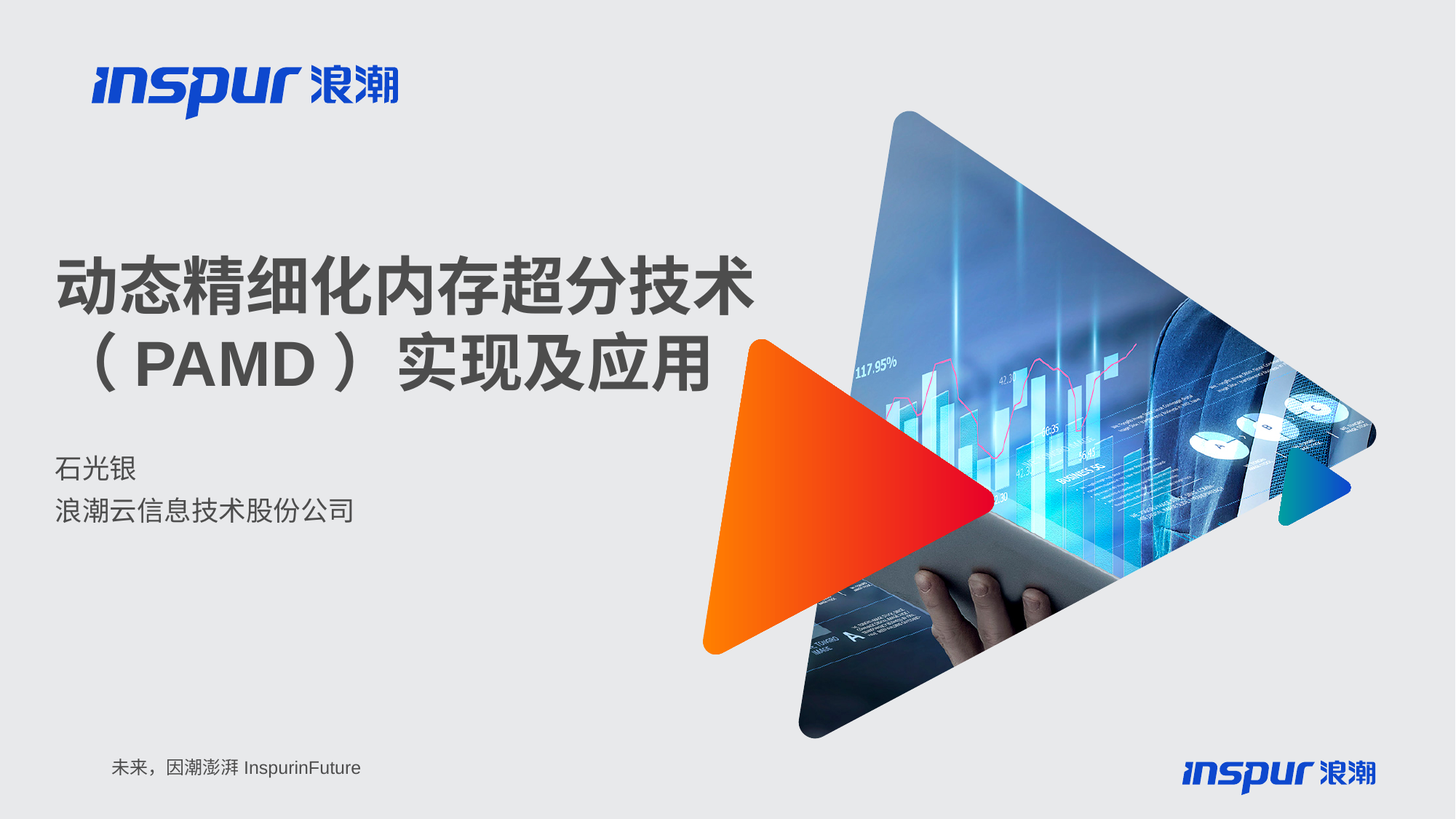

动态精细化内存超分技术（PAMD）实现及应用

石光银
浪潮云信息技术股份公司

未来，因潮澎湃InspurinFuture